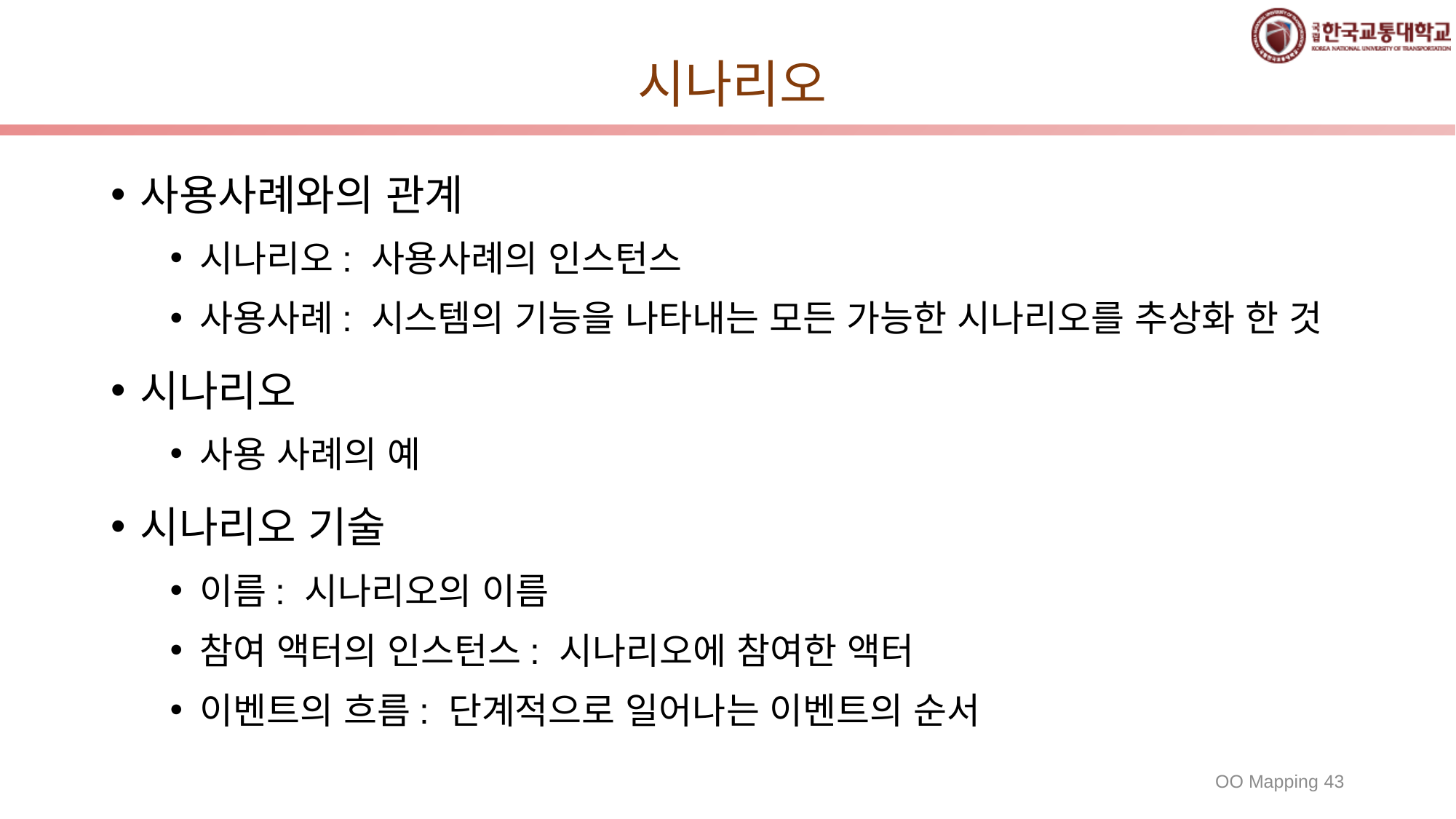

# 시나리오
사용사례와의 관계
시나리오: 사용사례의 인스턴스
사용사례: 시스템의 기능을 나타내는 모든 가능한 시나리오를 추상화 한 것
시나리오
사용 사례의 예
시나리오 기술
이름: 시나리오의 이름
참여 액터의 인스턴스: 시나리오에 참여한 액터
이벤트의 흐름: 단계적으로 일어나는 이벤트의 순서
43